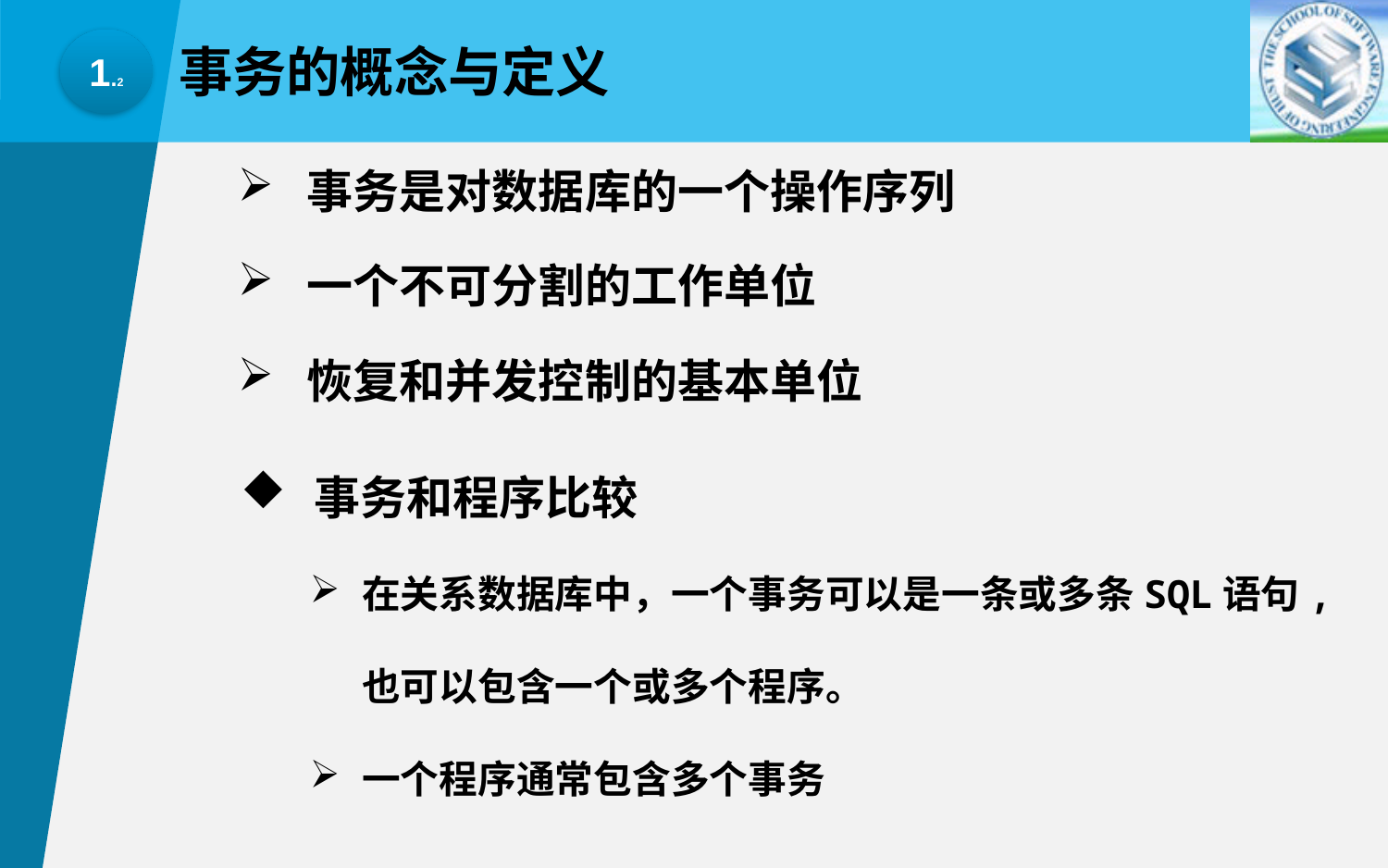

1.2
事务的概念与定义
事务是对数据库的一个操作序列
一个不可分割的工作单位
恢复和并发控制的基本单位
 事务和程序比较
在关系数据库中，一个事务可以是一条或多条SQL语句,也可以包含一个或多个程序。
一个程序通常包含多个事务